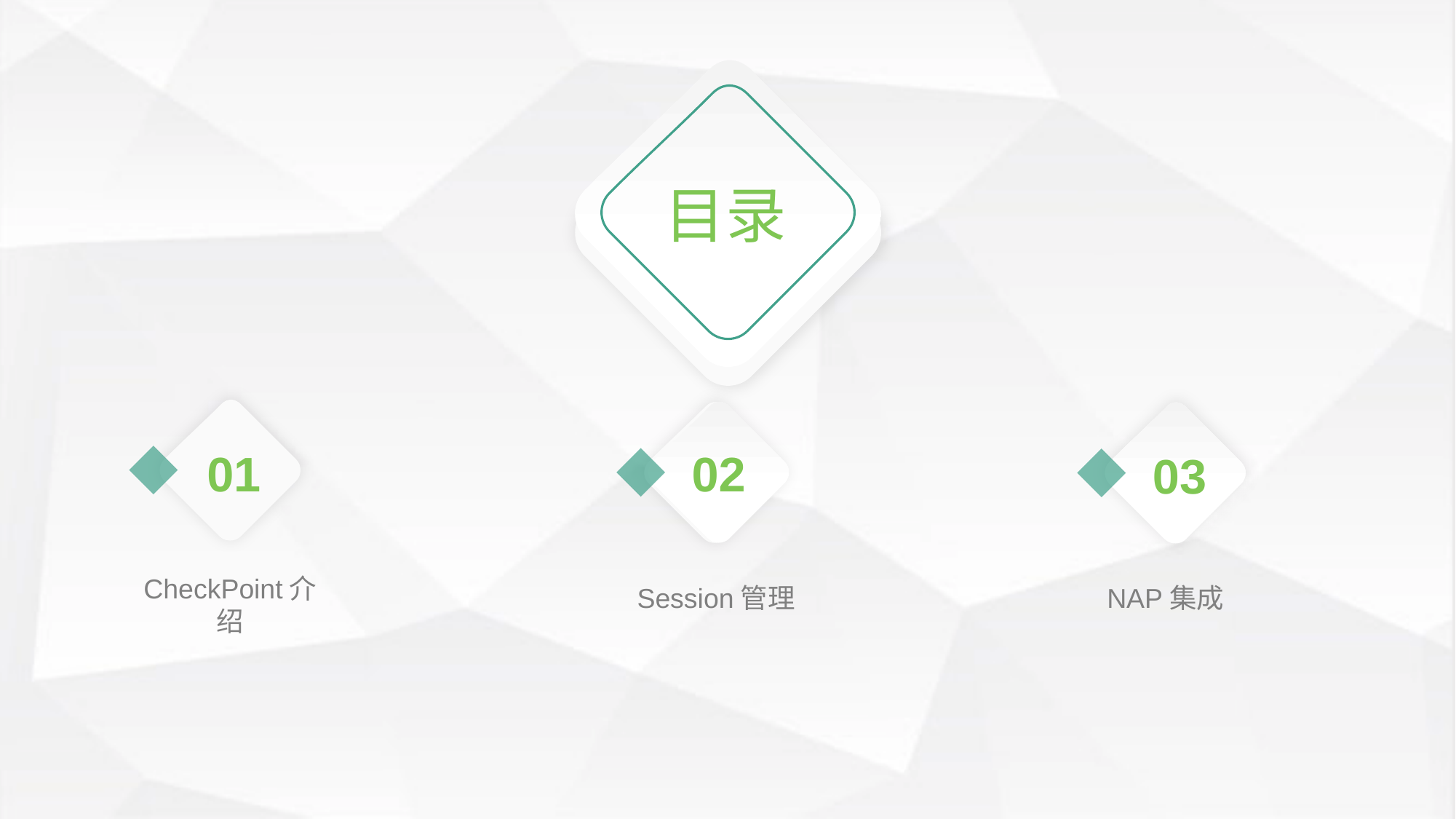

目录

01

CheckPoint介绍

02

    Session管理

03

    NAP集成